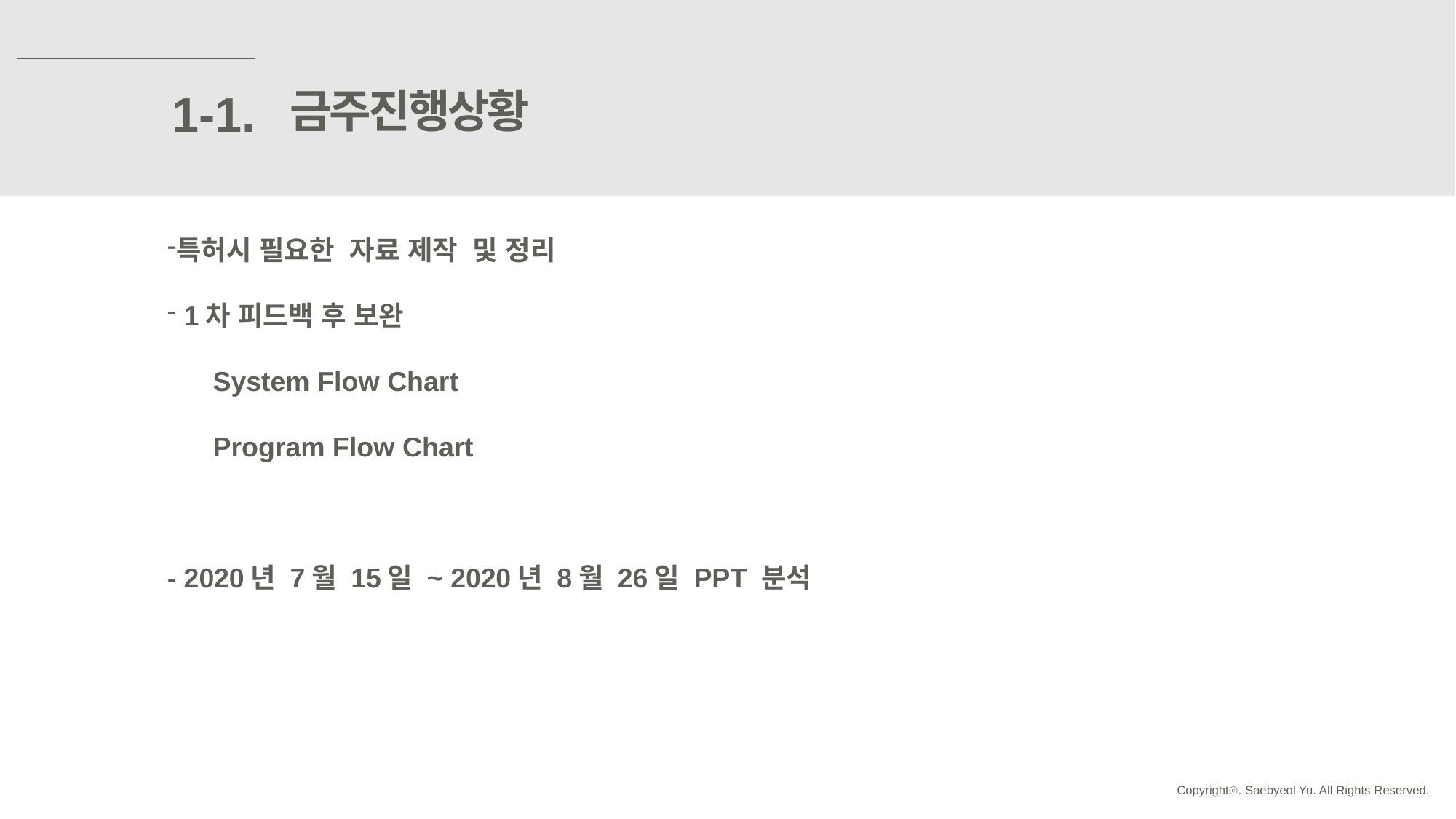

금주진행상황
1-1.

특허시 필요한  자료 제작  및 정리

 1차 피드백 후 보완

      System Flow Chart

      Program Flow Chart

- 2020년 7월 15일 ~ 2020년 8월 26일 PPT 분석